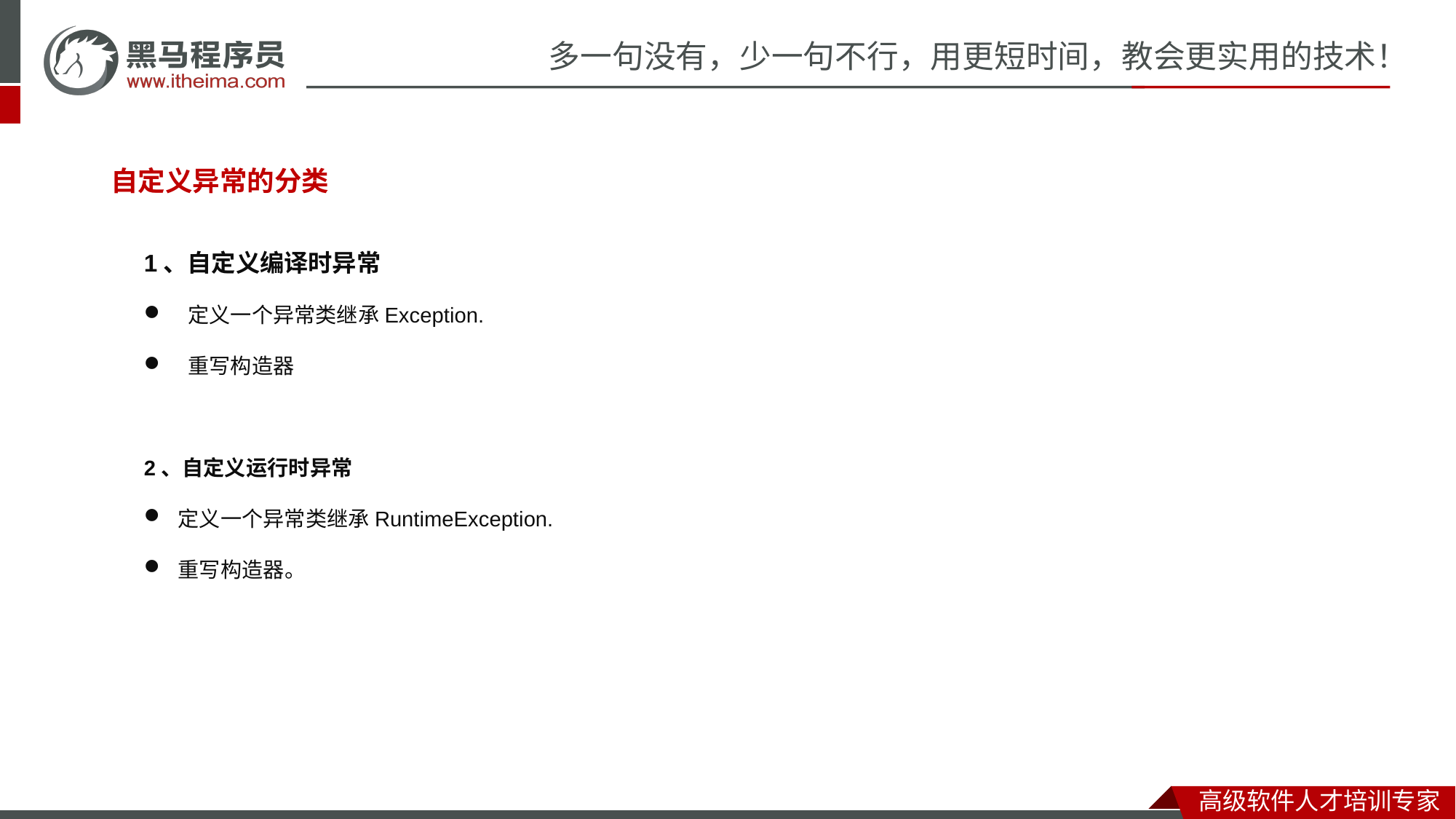

自定义异常的分类
1、自定义编译时异常
 定义一个异常类继承Exception.
 重写构造器

2、自定义运行时异常
定义一个异常类继承RuntimeException.
重写构造器。